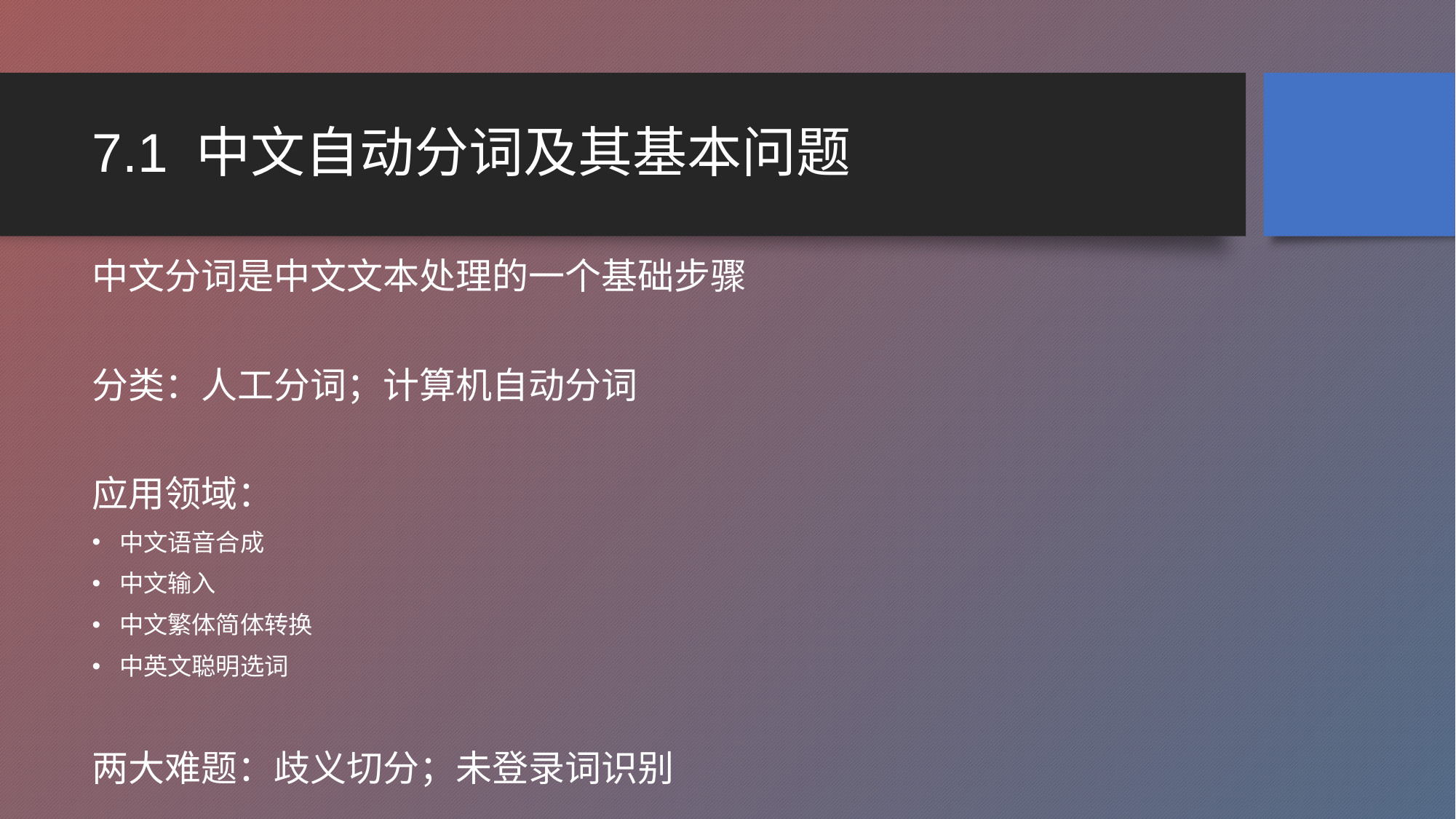

# 7.1 中文自动分词及其基本问题
中文分词是中文文本处理的一个基础步骤

分类：人工分词；计算机自动分词

应用领域：
中文语音合成
中文输入
中文繁体简体转换
中英文聪明选词

两大难题：歧义切分；未登录词识别